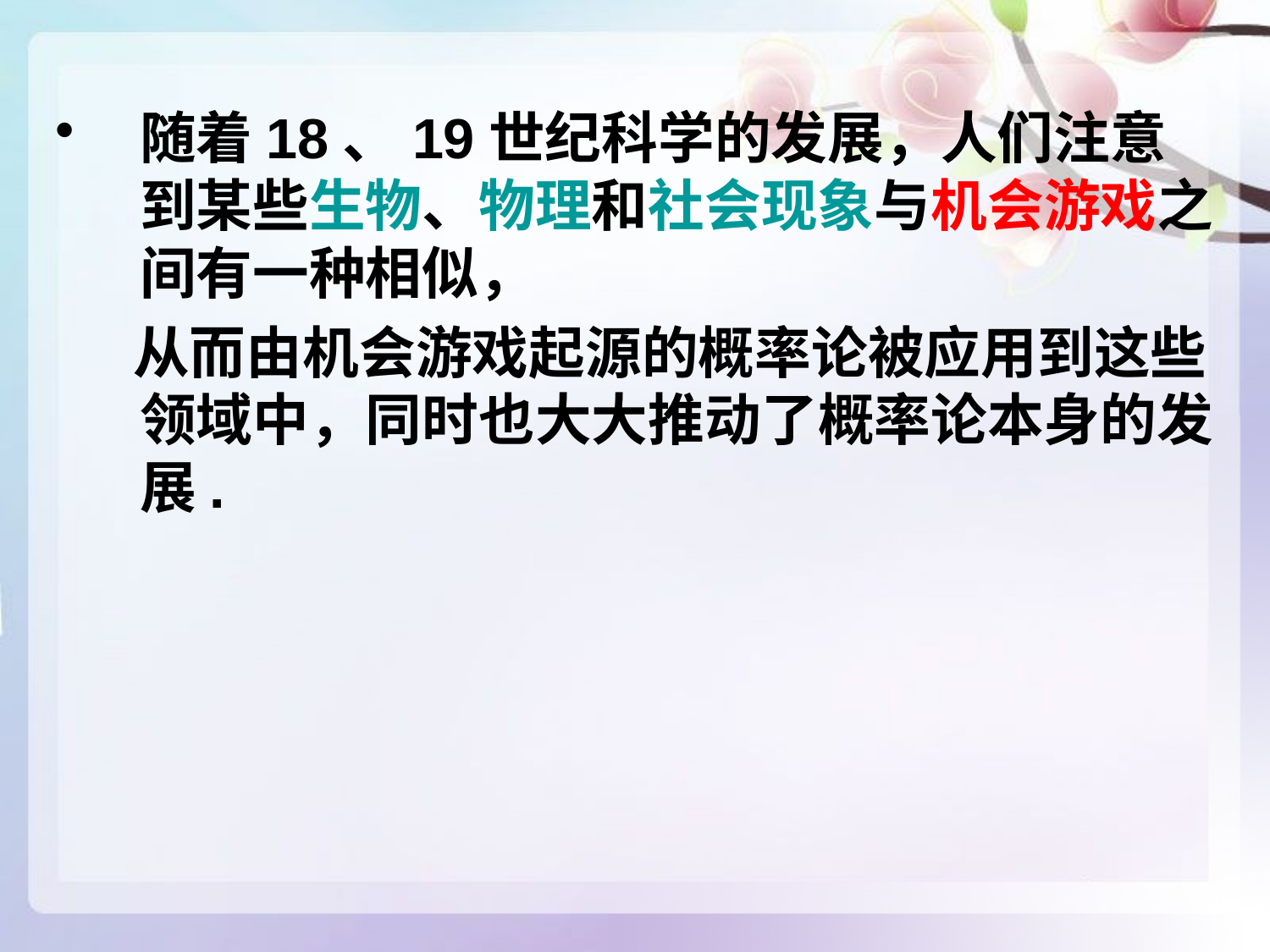

随着18、19世纪科学的发展，人们注意到某些生物、物理和社会现象与机会游戏之间有一种相似，
     从而由机会游戏起源的概率论被应用到这些领域中，同时也大大推动了概率论本身的发展.